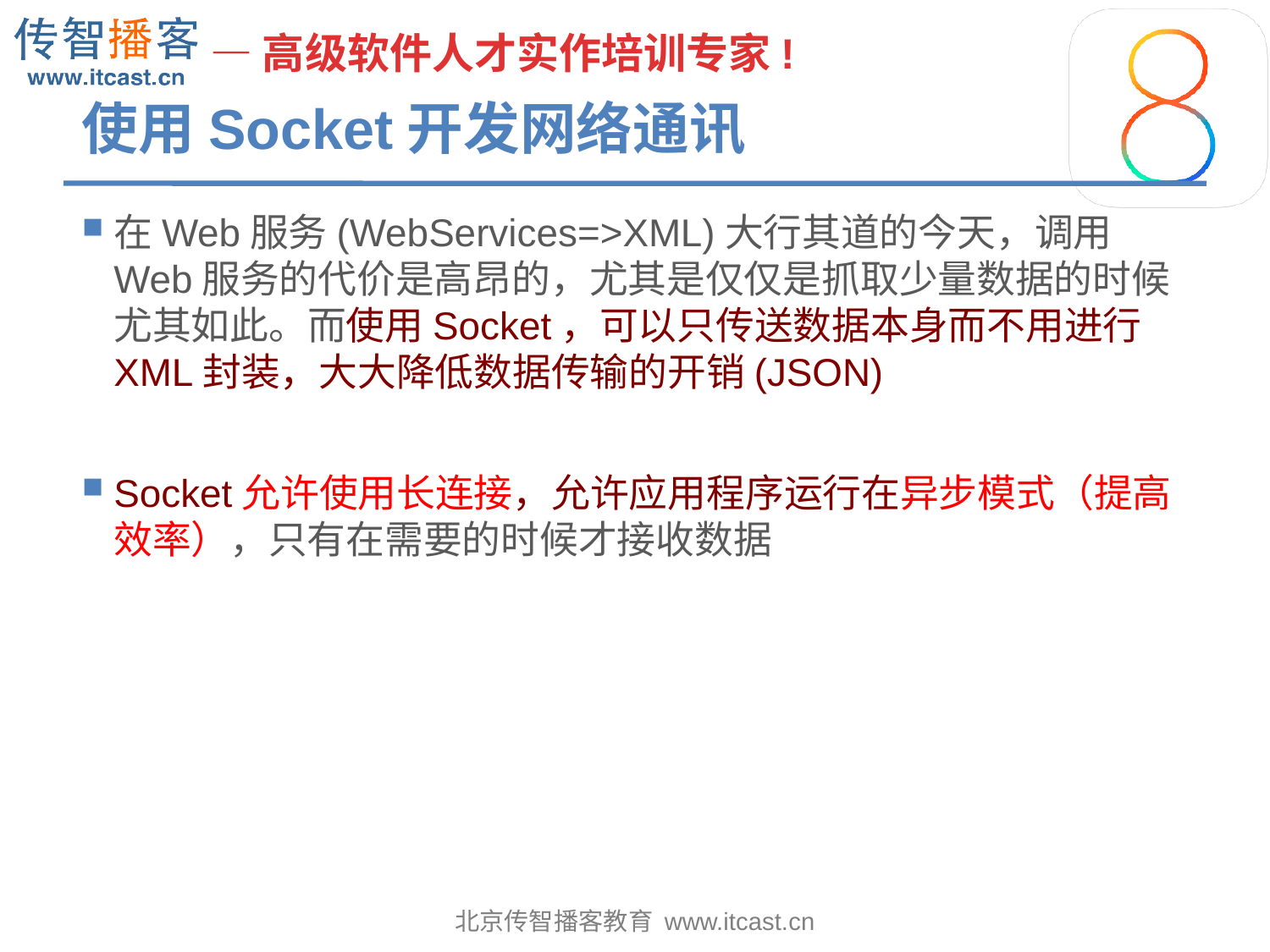

# 使用Socket开发网络通讯
在Web服务(WebServices=>XML)大行其道的今天，调用Web服务的代价是高昂的，尤其是仅仅是抓取少量数据的时候尤其如此。而使用Socket，可以只传送数据本身而不用进行XML封装，大大降低数据传输的开销(JSON)

Socket允许使用长连接，允许应用程序运行在异步模式（提高效率），只有在需要的时候才接收数据